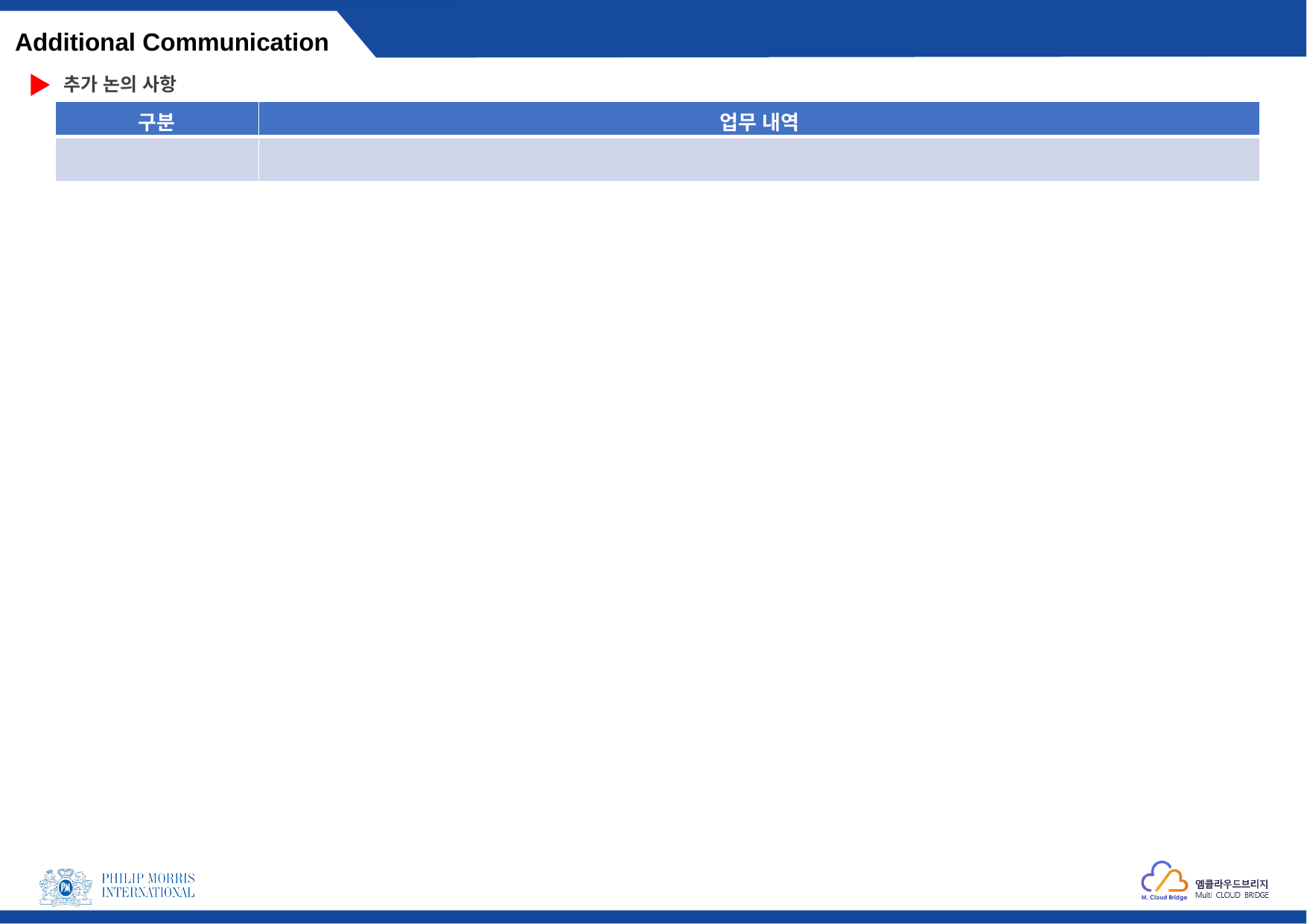

Additional Communication
추가 논의 사항

| 구분 | 업무 내역 |
| --- | --- |
|  |  |